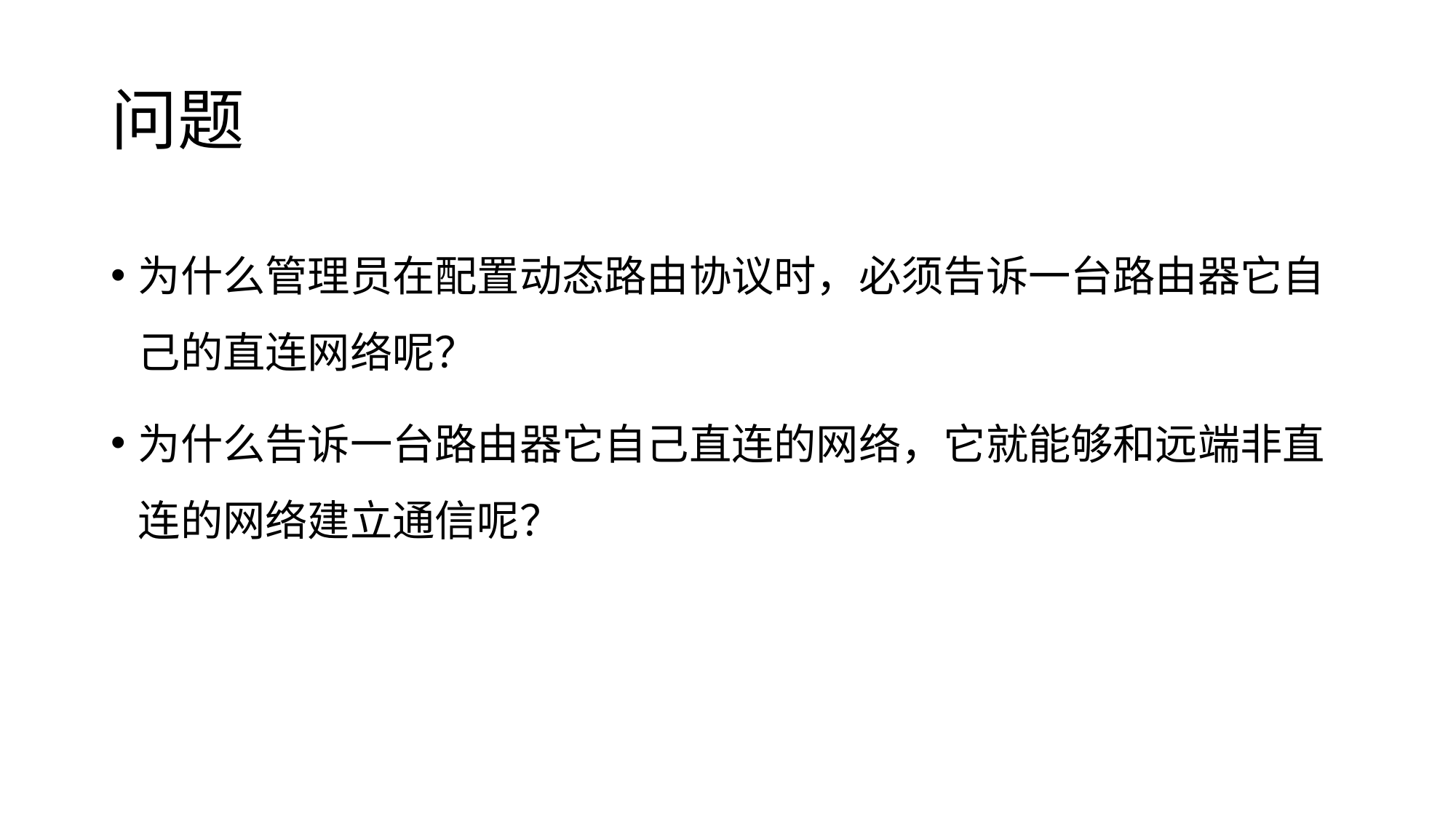

# 问题
为什么管理员在配置动态路由协议时，必须告诉一台路由器它自己的直连网络呢？
为什么告诉一台路由器它自己直连的网络，它就能够和远端非直连的网络建立通信呢？